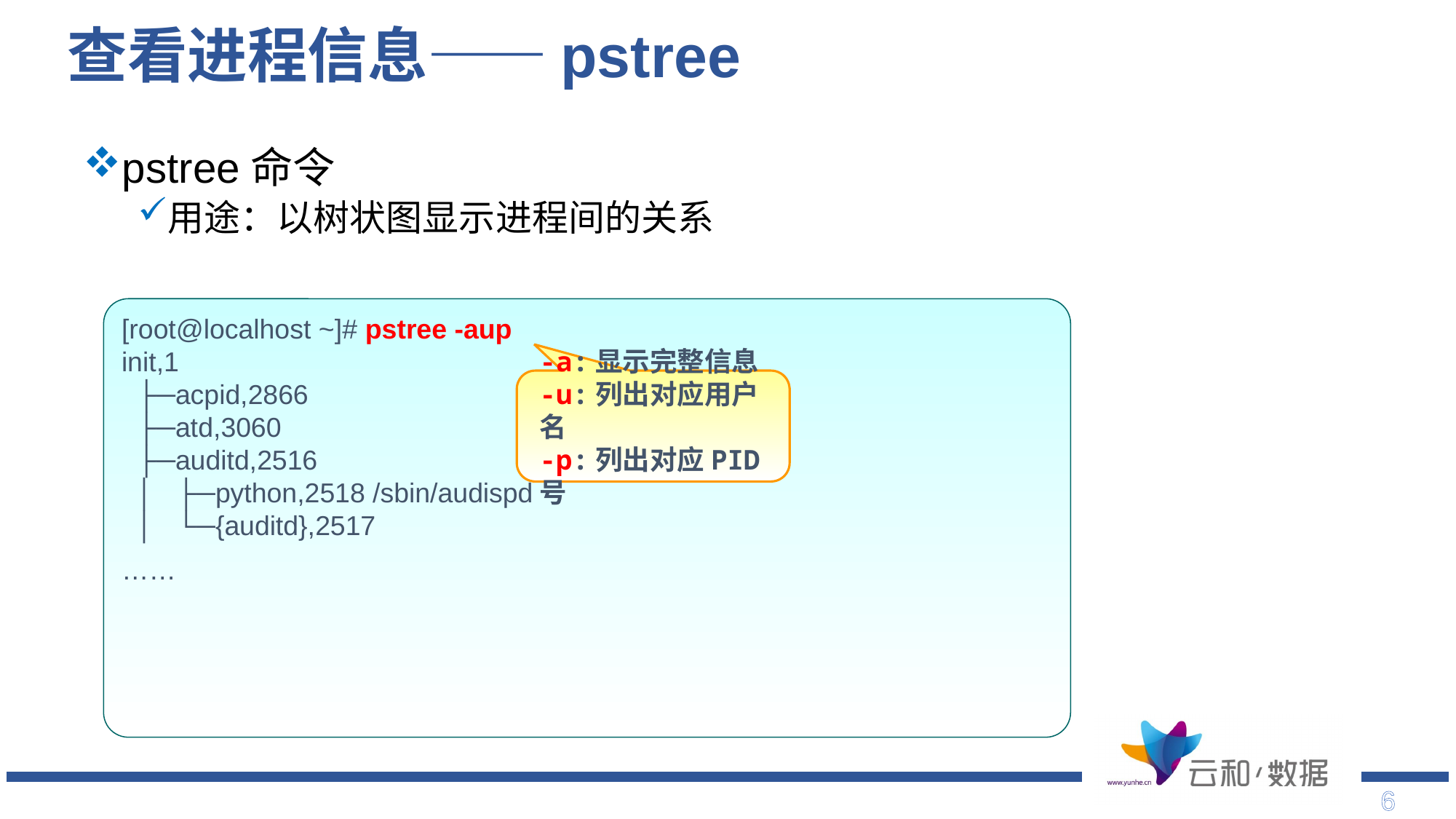

# 查看进程信息——pstree
pstree命令
用途：以树状图显示进程间的关系
[root@localhost ~]# pstree -aup
init,1
  ├─acpid,2866
  ├─atd,3060
  ├─auditd,2516
  │   ├─python,2518 /sbin/audispd
  │   └─{auditd},2517
……

-a:显示完整信息
-u:列出对应用户名
-p:列出对应PID号